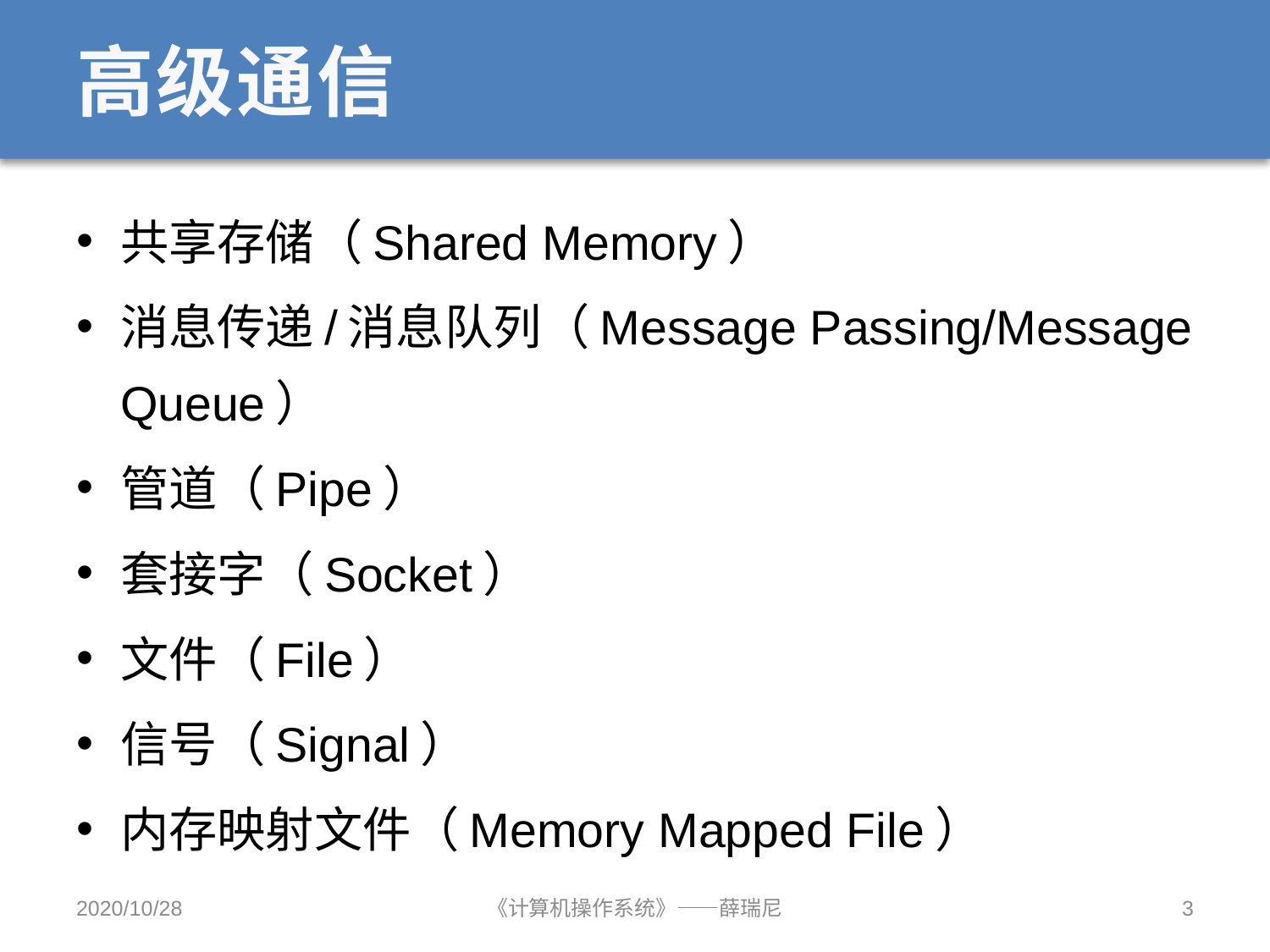

# 高级通信
共享存储（Shared Memory）
消息传递/消息队列（Message Passing/Message Queue）
管道（Pipe）
套接字（Socket）
文件（File）
信号（Signal）
内存映射文件（Memory Mapped File）
2020/10/28
《计算机操作系统》——薛瑞尼
3